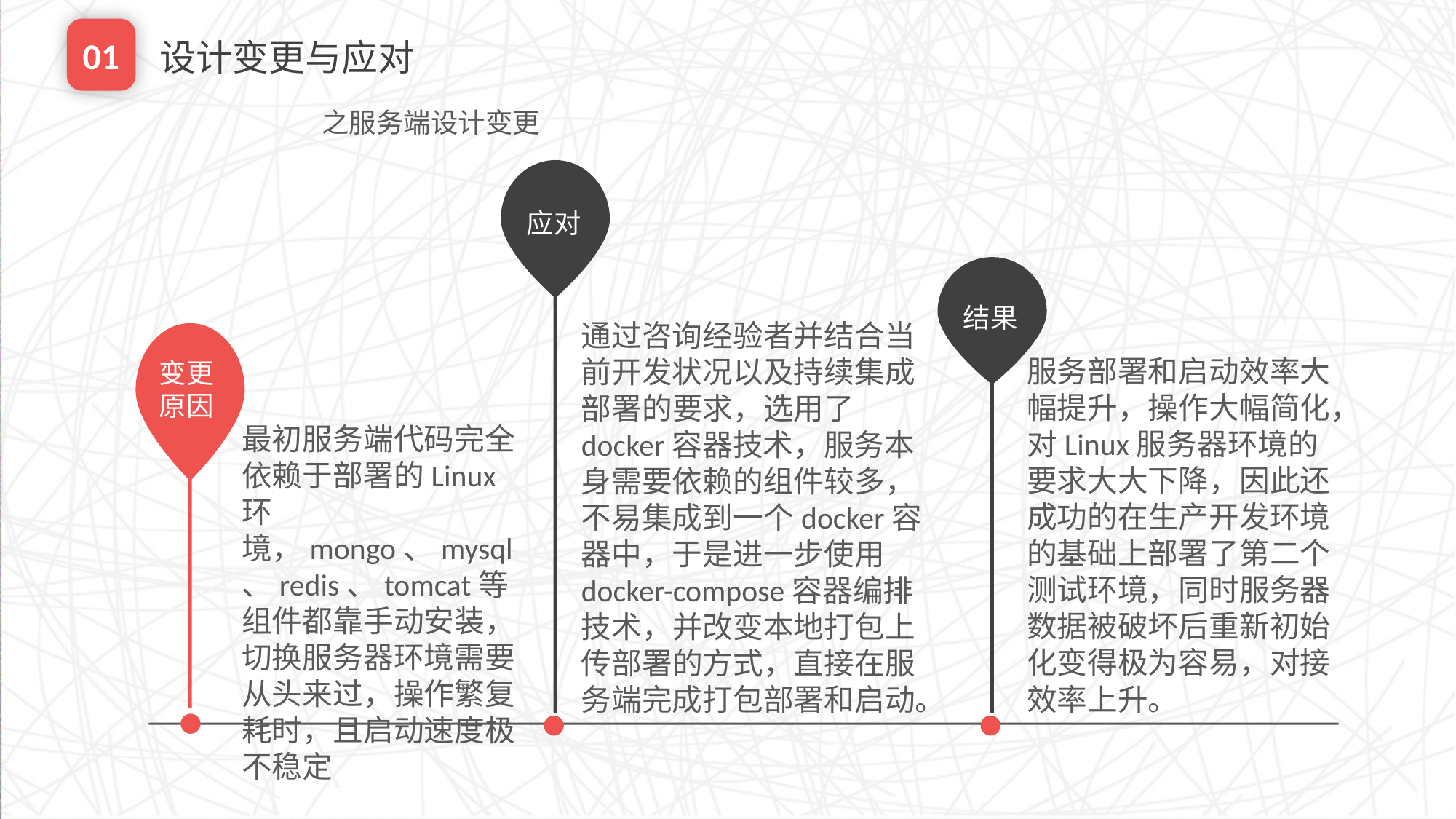

设计变更与应对
01
之服务端设计变更

应对
e7d195523061f1c0205959036996ad55c215b892a7aac5c0B9ADEF7896FB48F2EF97163A2DE1401E1875DEDC438B7864AD24CA23553DBBBD975DAF4CAD4A2592689FFB6CEE59FFA55B2702D0E5EE29CDFC0DD98BC7D6A39AC4E055256EE11BBEDCDB7C9722D66262996B68DE860BD3C77EBCAECB599909EC0E07B61811075331ABCDE6990254B8C8

结果
通过咨询经验者并结合当前开发状况以及持续集成部署的要求，选用了docker容器技术，服务本身需要依赖的组件较多，不易集成到一个docker容器中，于是进一步使用docker-compose容器编排技术，并改变本地打包上传部署的方式，直接在服务端完成打包部署和启动。

服务部署和启动效率大幅提升，操作大幅简化，对Linux服务器环境的要求大大下降，因此还成功的在生产开发环境的基础上部署了第二个测试环境，同时服务器数据被破坏后重新初始化变得极为容易，对接效率上升。
变更原因
最初服务端代码完全依赖于部署的Linux环境，mongo、mysql、redis、tomcat等组件都靠手动安装，切换服务器环境需要从头来过，操作繁复耗时，且启动速度极不稳定